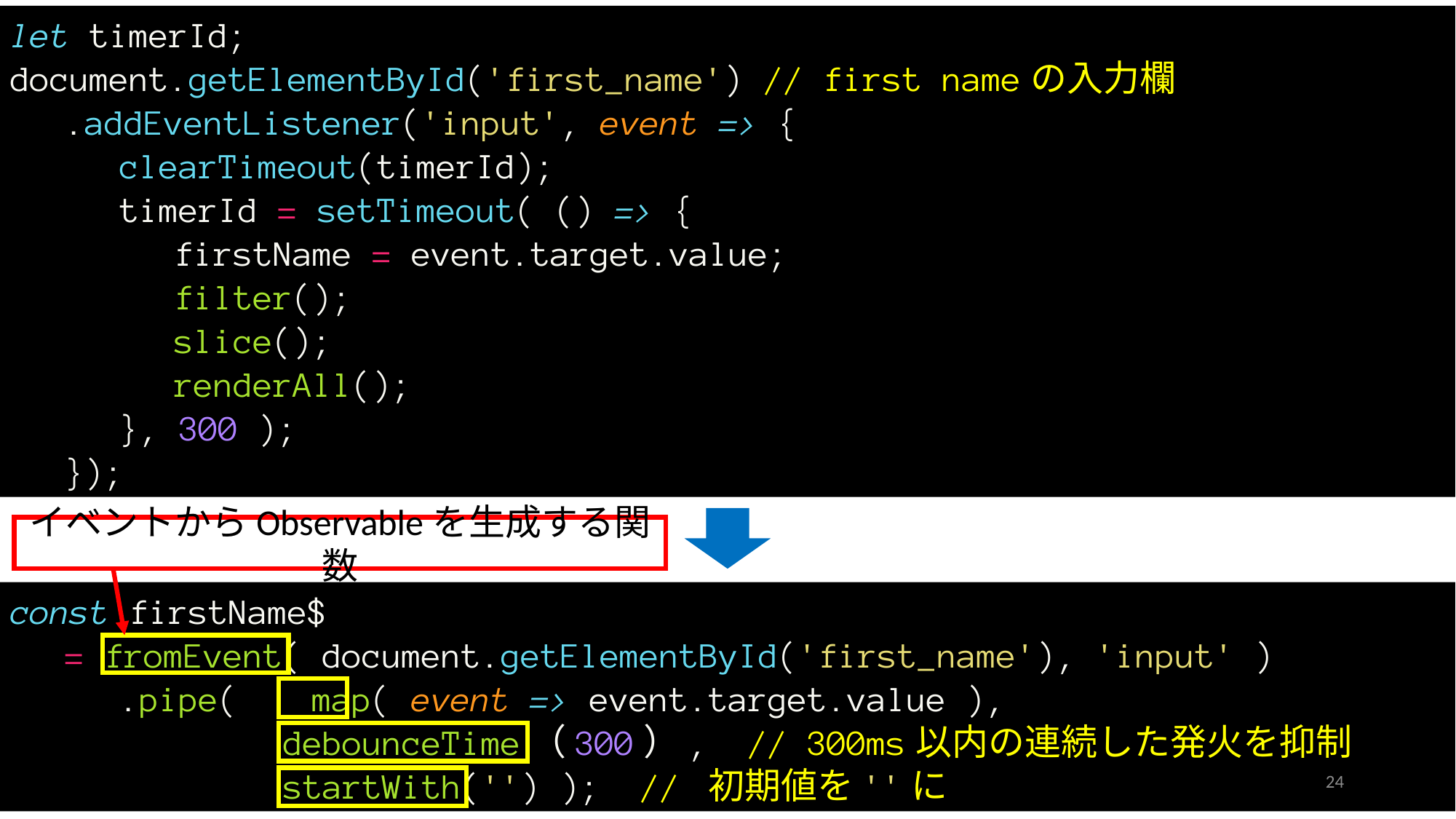

let timerId;
document.getElementById('first_name') // first nameの入力欄
.addEventListener('input', event => {
clearTimeout(timerId);
timerId = setTimeout( () => {
firstName = event.target.value;
filter();
slice();
renderAll();
}, 300 );
});

イベントからObservableを生成する関数
const firstName$
= fromEvent( document.getElementById('first_name'), 'input' )
.pipe( 　map( event => event.target.value ),
debounceTime（300）,  // 300ms以内の連続した発火を抑制
startWith('') );  // 初期値を''に

24